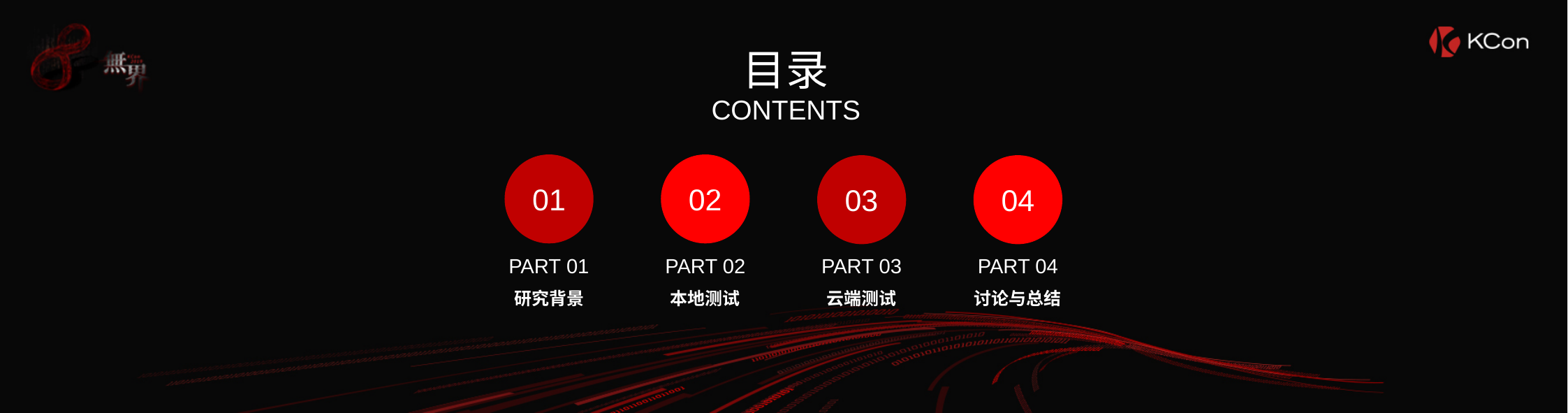

目录
CONTENTS
01
02

03
04
PART 01
PART 02
PART 03
PART 04
研究背景
本地测试

云端测试

讨论与总结